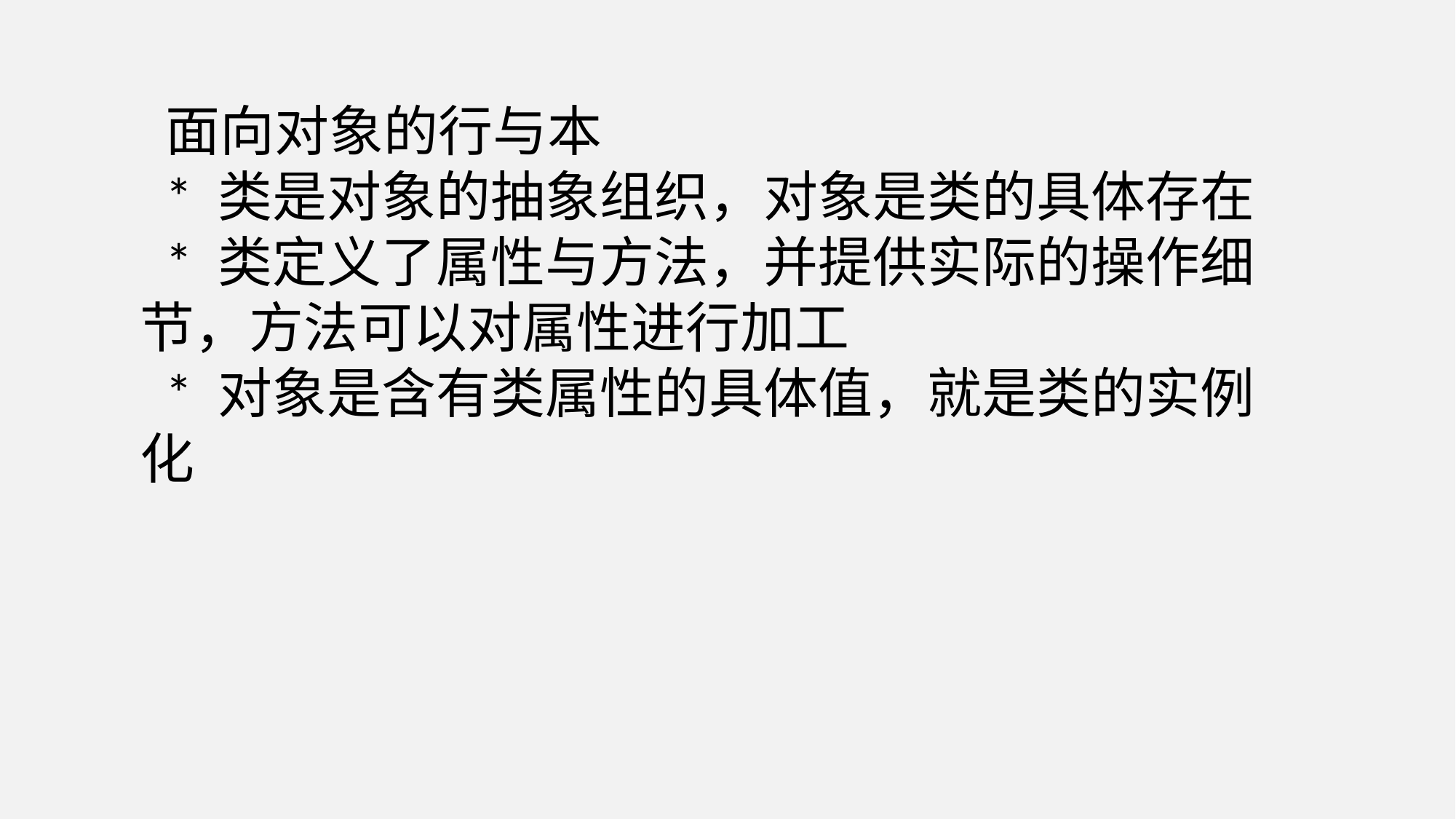

面向对象的行与本
 * 类是对象的抽象组织，对象是类的具体存在
 * 类定义了属性与方法，并提供实际的操作细节，方法可以对属性进行加工
 * 对象是含有类属性的具体值，就是类的实例化